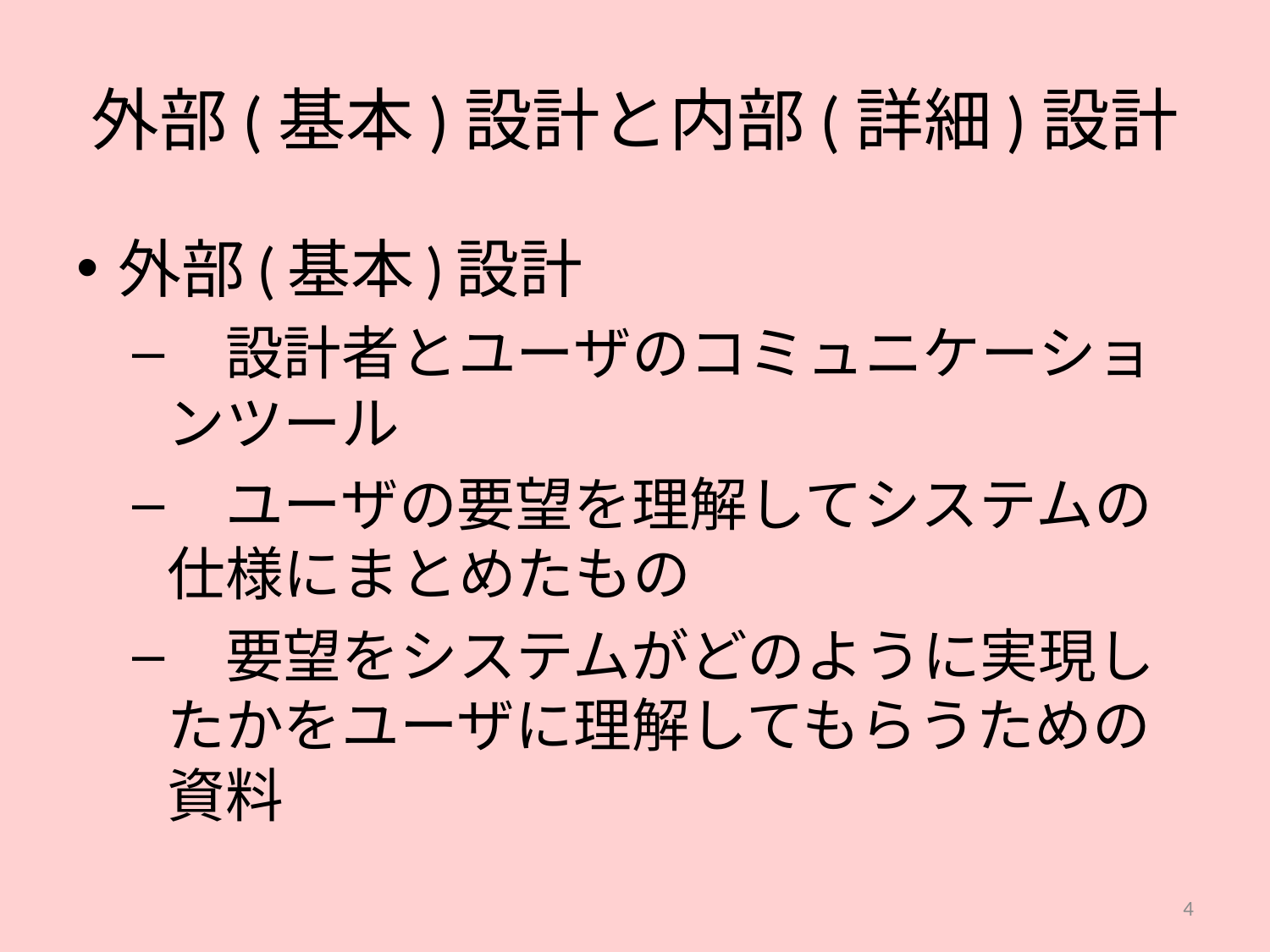

# 外部(基本)設計と内部(詳細)設計
外部(基本)設計
　設計者とユーザのコミュニケーションツール
　ユーザの要望を理解してシステムの仕様にまとめたもの
　要望をシステムがどのように実現したかをユーザに理解してもらうための資料
4